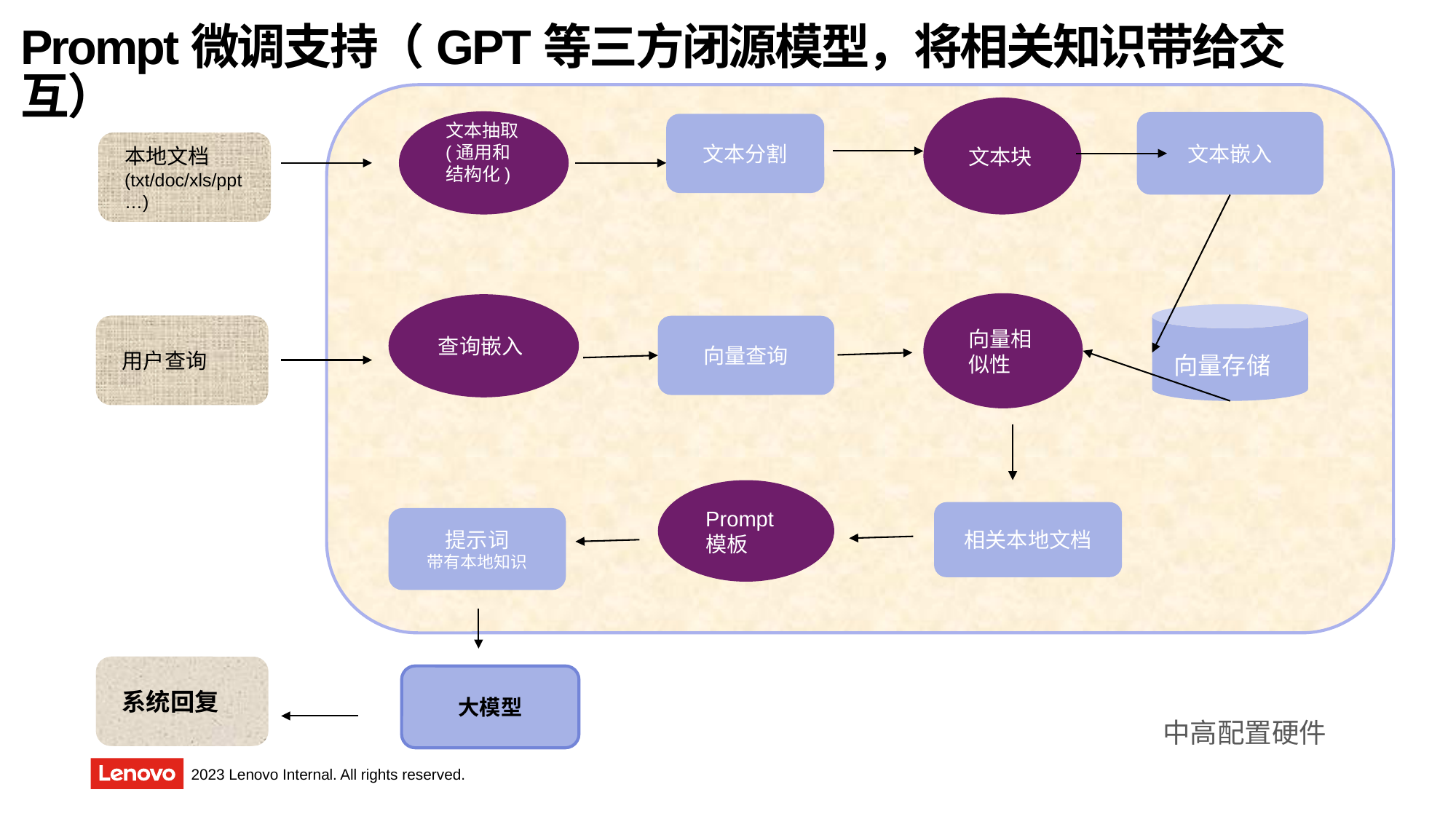

# Prompt微调支持（GPT等三方闭源模型，将相关知识带给交互）

文本块
文本抽取(通用和结构化)

文本嵌入
文本分割
本地文档
(txt/doc/xls/ppt
…)
向量相似性
查询嵌入
向量存储

用户查询
向量查询
Prompt
模板
相关本地文档
提示词
带有本地知识
系统回复
大模型
中高配置硬件